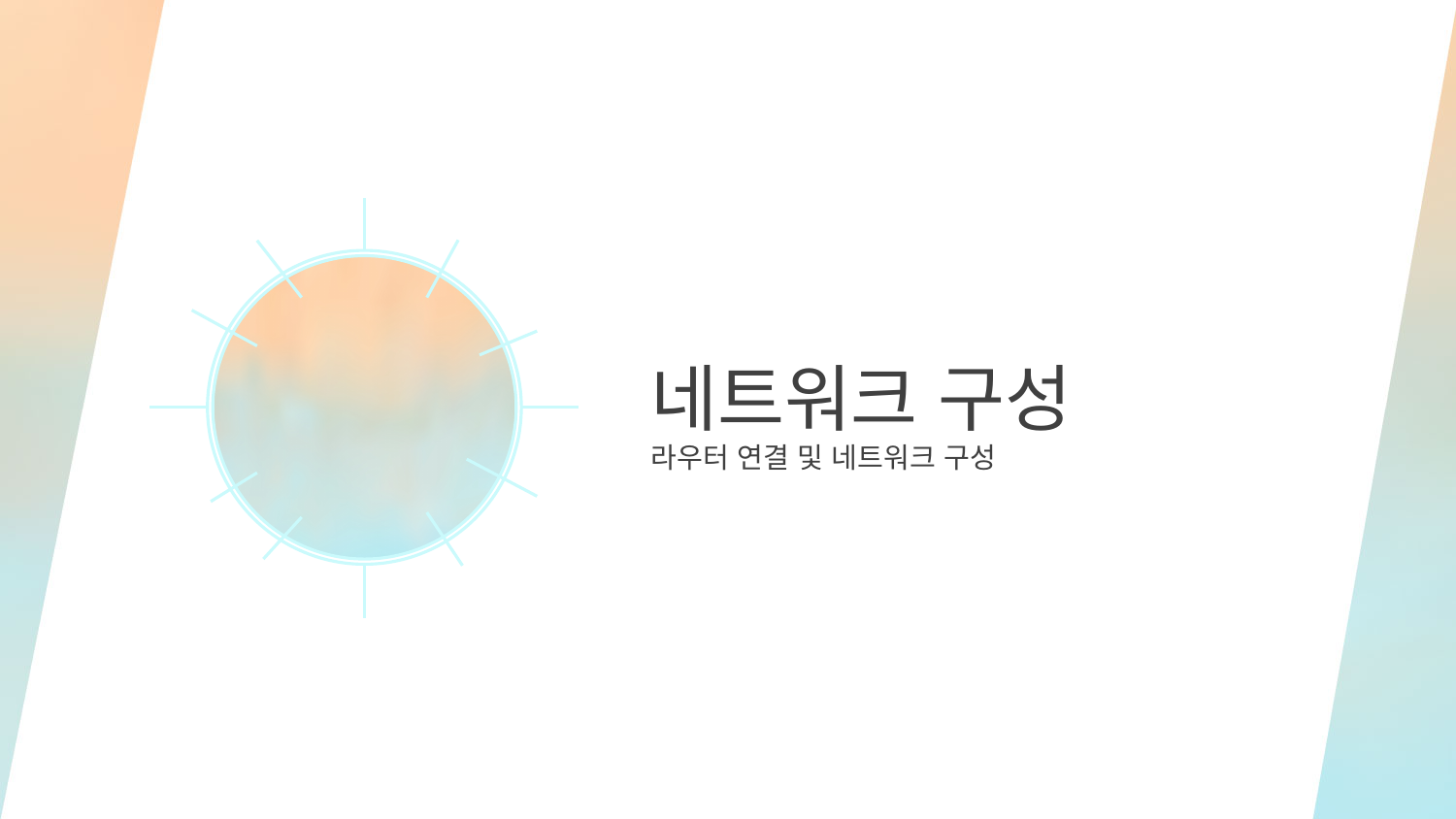

네트워크 구성
라우터 연결 및 네트워크 구성